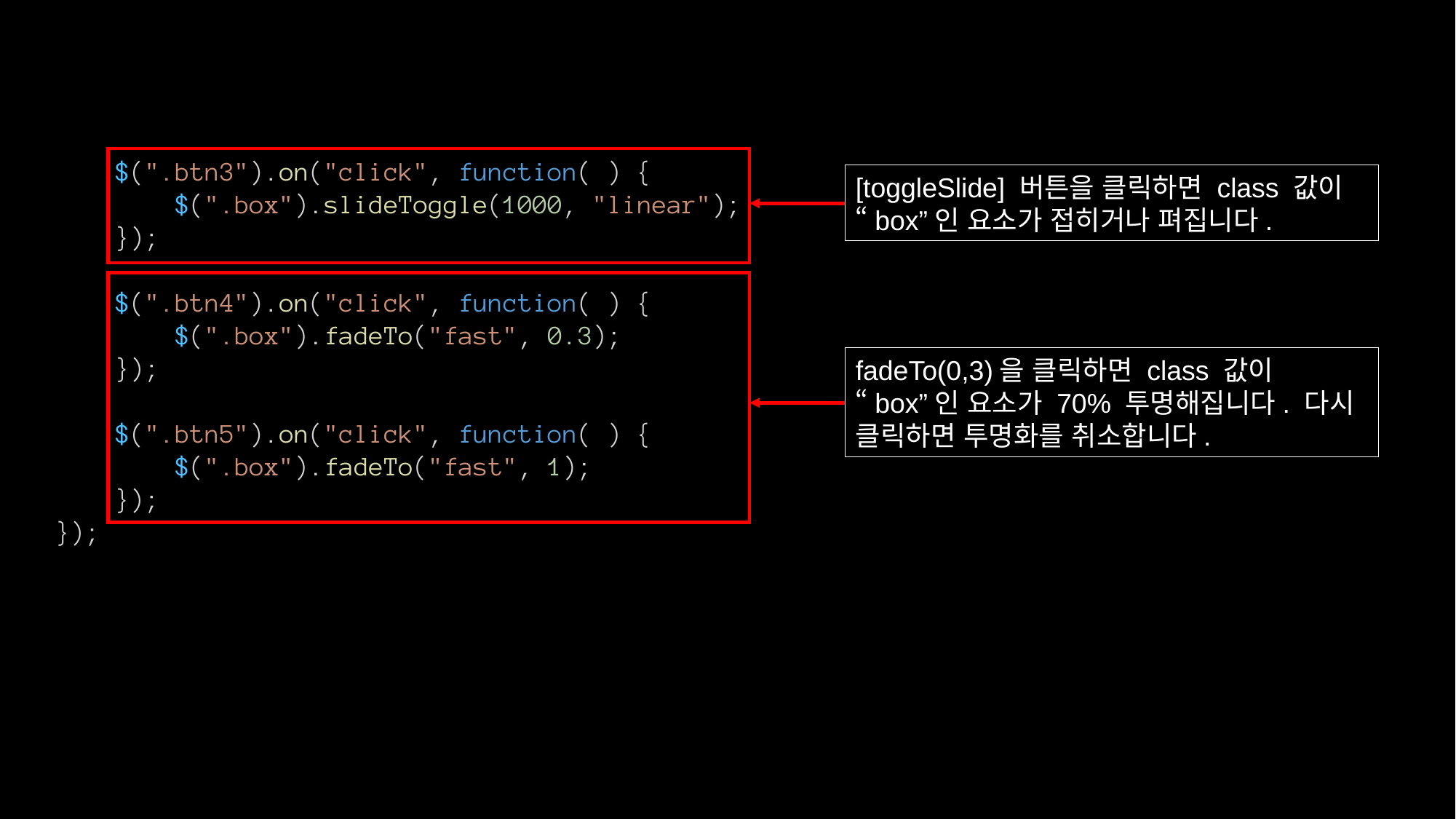

$(".btn3").on("click", function( ) {
        $(".box").slideToggle(1000, "linear");
    });
    $(".btn4").on("click", function( ) {
        $(".box").fadeTo("fast", 0.3);
    });
    $(".btn5").on("click", function( ) {
        $(".box").fadeTo("fast", 1);
    });
});

[toggleSlide] 버튼을 클릭하면 class 값이 “box”인 요소가 접히거나 펴집니다.

fadeTo(0,3)을 클릭하면 class 값이 “box”인 요소가 70% 투명해집니다. 다시 클릭하면 투명화를 취소합니다.